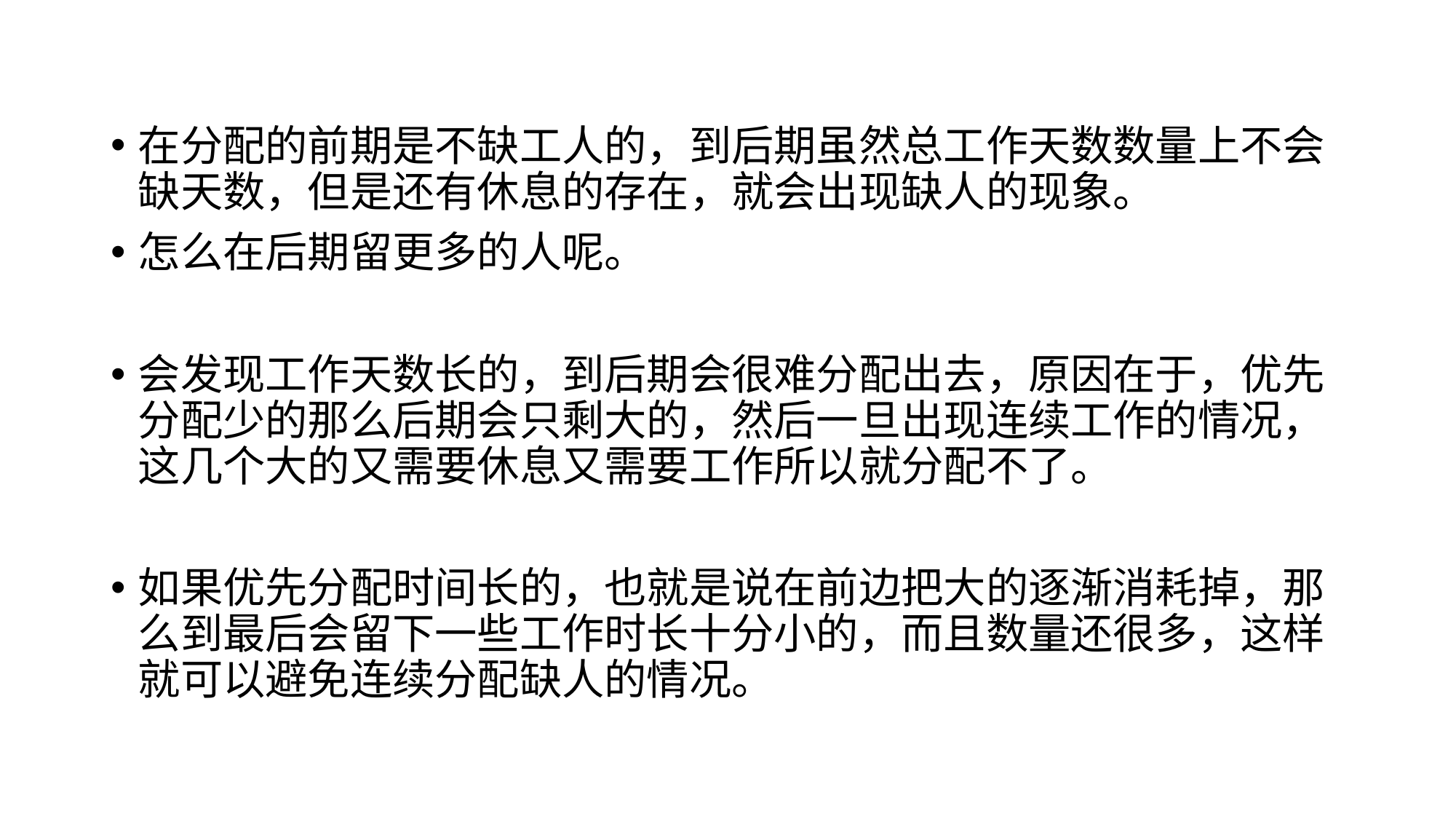

在分配的前期是不缺工人的，到后期虽然总工作天数数量上不会缺天数，但是还有休息的存在，就会出现缺人的现象。
怎么在后期留更多的人呢。

会发现工作天数长的，到后期会很难分配出去，原因在于，优先分配少的那么后期会只剩大的，然后一旦出现连续工作的情况，这几个大的又需要休息又需要工作所以就分配不了。

如果优先分配时间长的，也就是说在前边把大的逐渐消耗掉，那么到最后会留下一些工作时长十分小的，而且数量还很多，这样就可以避免连续分配缺人的情况。